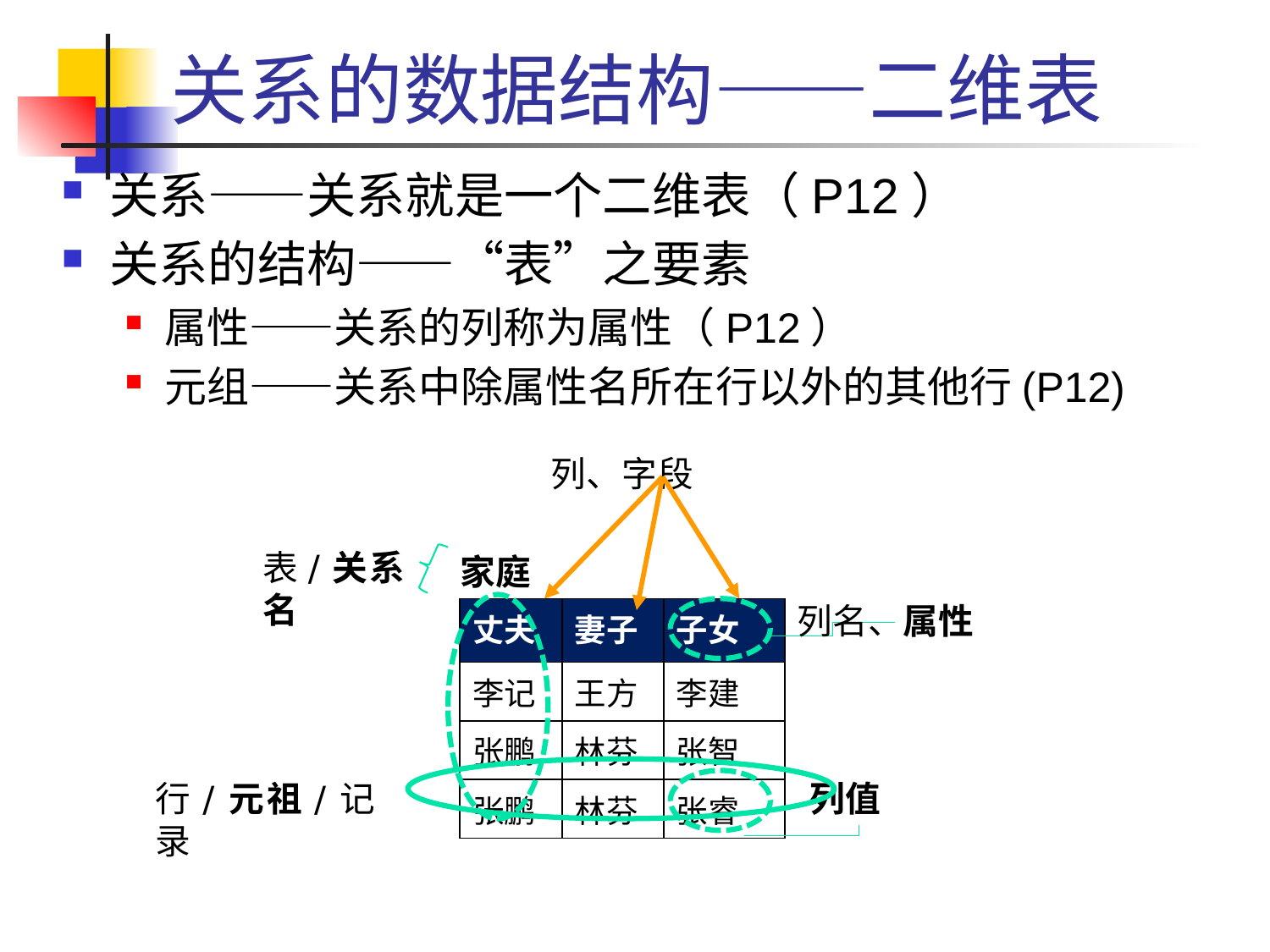

# 关系的数据结构——二维表
关系——关系就是一个二维表（P12）
关系的结构——“表”之要素
属性——关系的列称为属性（P12）
元组——关系中除属性名所在行以外的其他行(P12)
    列、字段

表/关系 名

家庭
列名、属性

| 丈夫 | 妻子 | 子女 |
| --- | --- | --- |
| 李记 | 王方 | 李建 |
| 张鹏 | 林芬 | 张智 |
| 张鹏 | 林芬 | 张睿 |

行/元祖/记录

列值